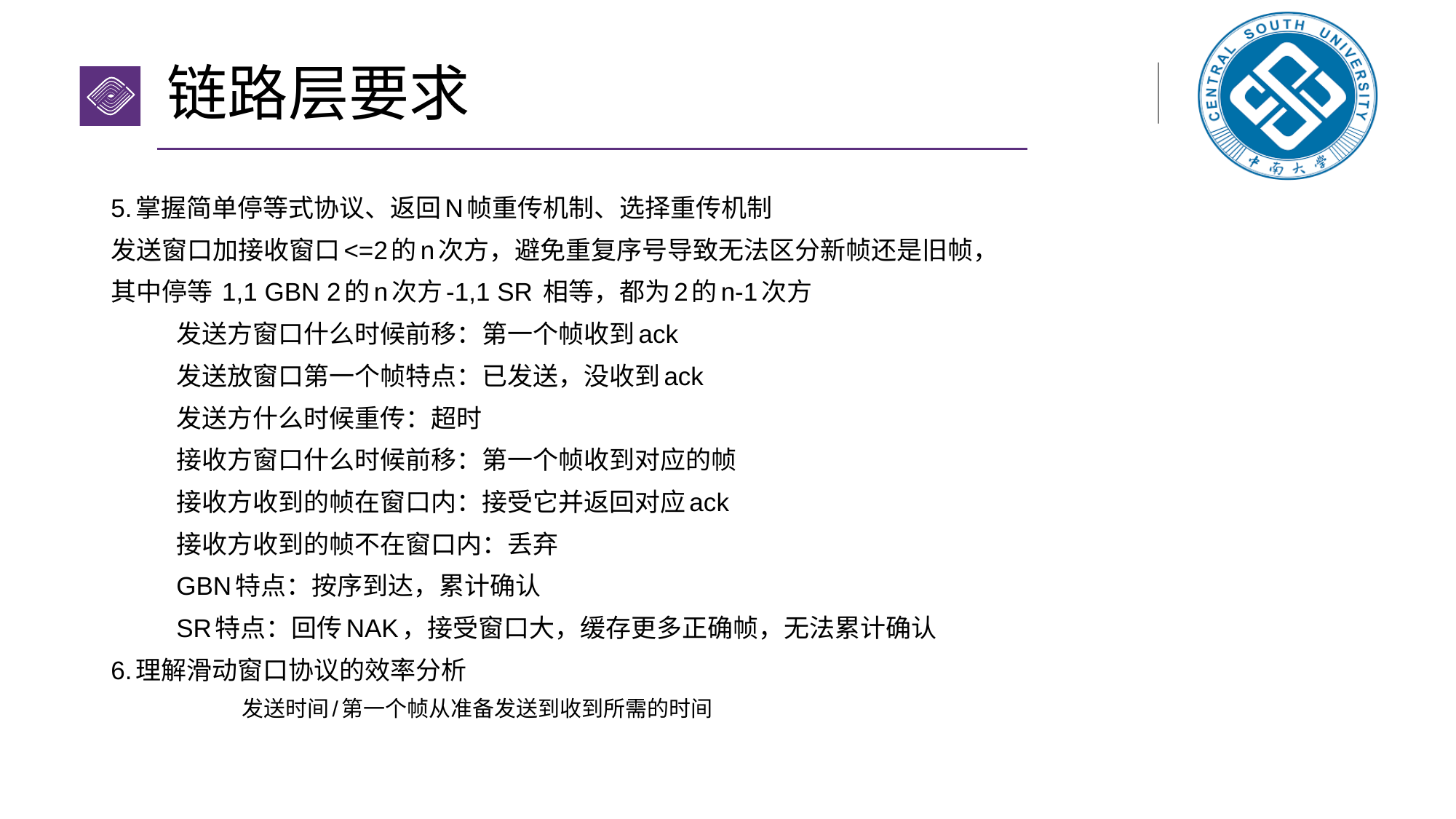

# 链路层要求
5.掌握简单停等式协议、返回N帧重传机制、选择重传机制
发送窗口加接收窗口<=2的n次方，避免重复序号导致无法区分新帧还是旧帧，
其中停等 1,1 GBN 2的n次方-1,1 SR 相等，都为2的n-1次方
发送方窗口什么时候前移：第一个帧收到ack
发送放窗口第一个帧特点：已发送，没收到ack
发送方什么时候重传：超时
接收方窗口什么时候前移：第一个帧收到对应的帧
接收方收到的帧在窗口内：接受它并返回对应ack
接收方收到的帧不在窗口内：丢弃
GBN特点：按序到达，累计确认
SR特点：回传NAK，接受窗口大，缓存更多正确帧，无法累计确认
6.理解滑动窗口协议的效率分析
发送时间/第一个帧从准备发送到收到所需的时间
10